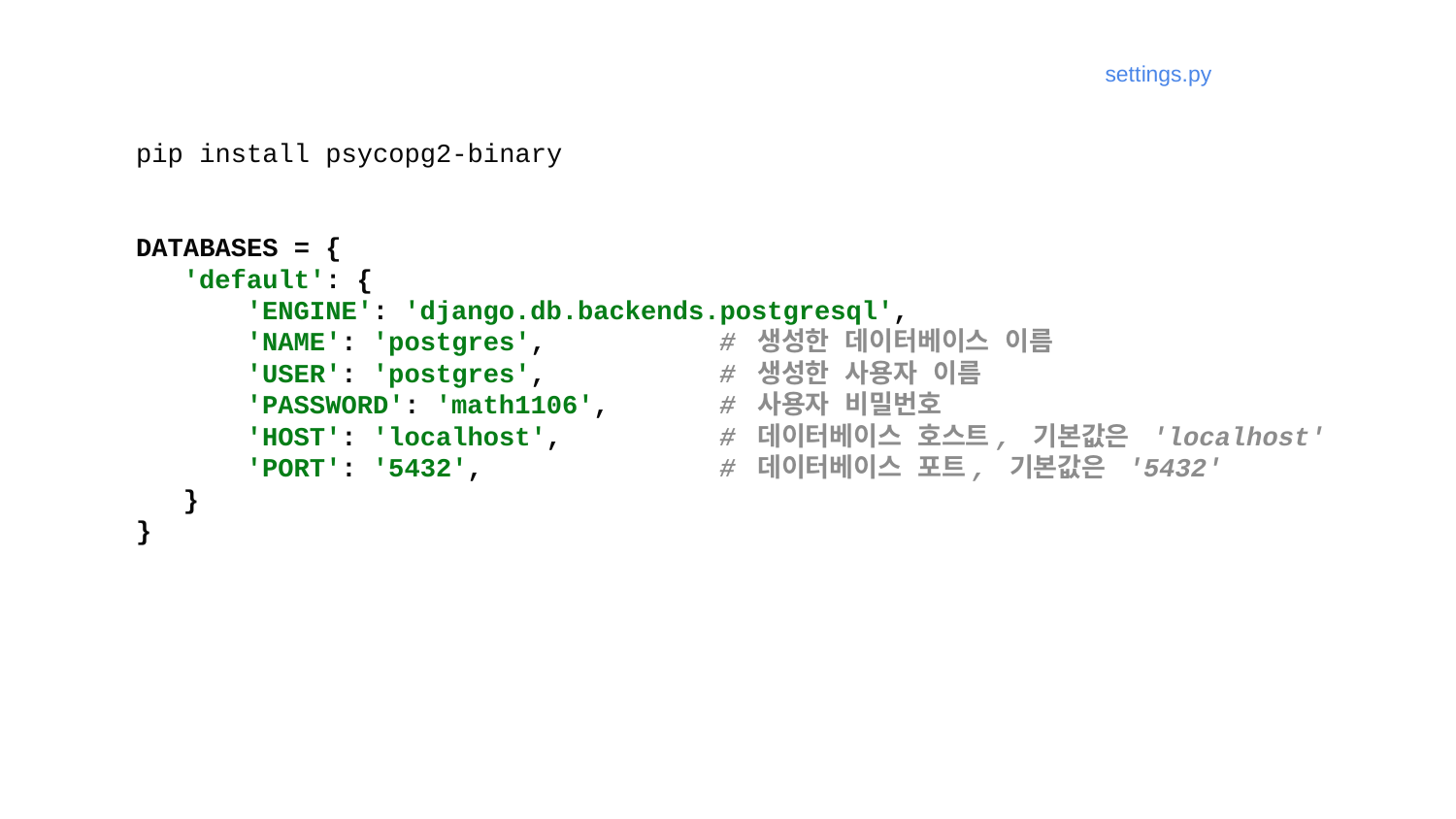

settings.py

pip install psycopg2-binary

DATABASES = {
   'default': {
       'ENGINE': 'django.db.backends.postgresql',
       'NAME': 'postgres',           # 생성한 데이터베이스 이름
       'USER': 'postgres',           # 생성한 사용자 이름
       'PASSWORD': 'math1106',       # 사용자 비밀번호
       'HOST': 'localhost',          # 데이터베이스 호스트, 기본값은 'localhost'
       'PORT': '5432',               # 데이터베이스 포트, 기본값은 '5432'
   }
}